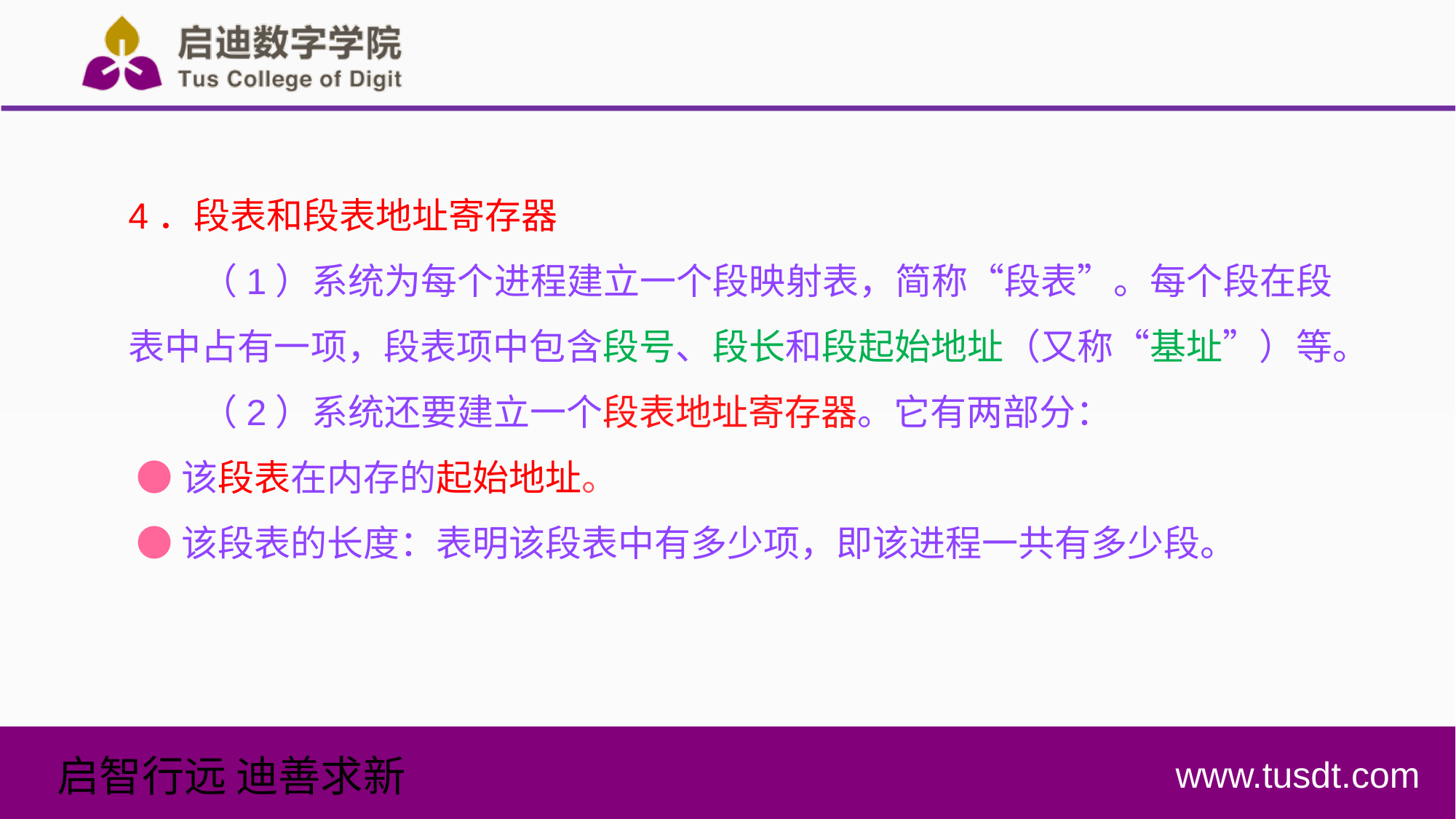

4．段表和段表地址寄存器
（1）系统为每个进程建立一个段映射表，简称“段表”。每个段在段表中占有一项，段表项中包含段号、段长和段起始地址（又称“基址”）等。
（2）系统还要建立一个段表地址寄存器。它有两部分：
 ●该段表在内存的起始地址。
 ●该段表的长度：表明该段表中有多少项，即该进程一共有多少段。